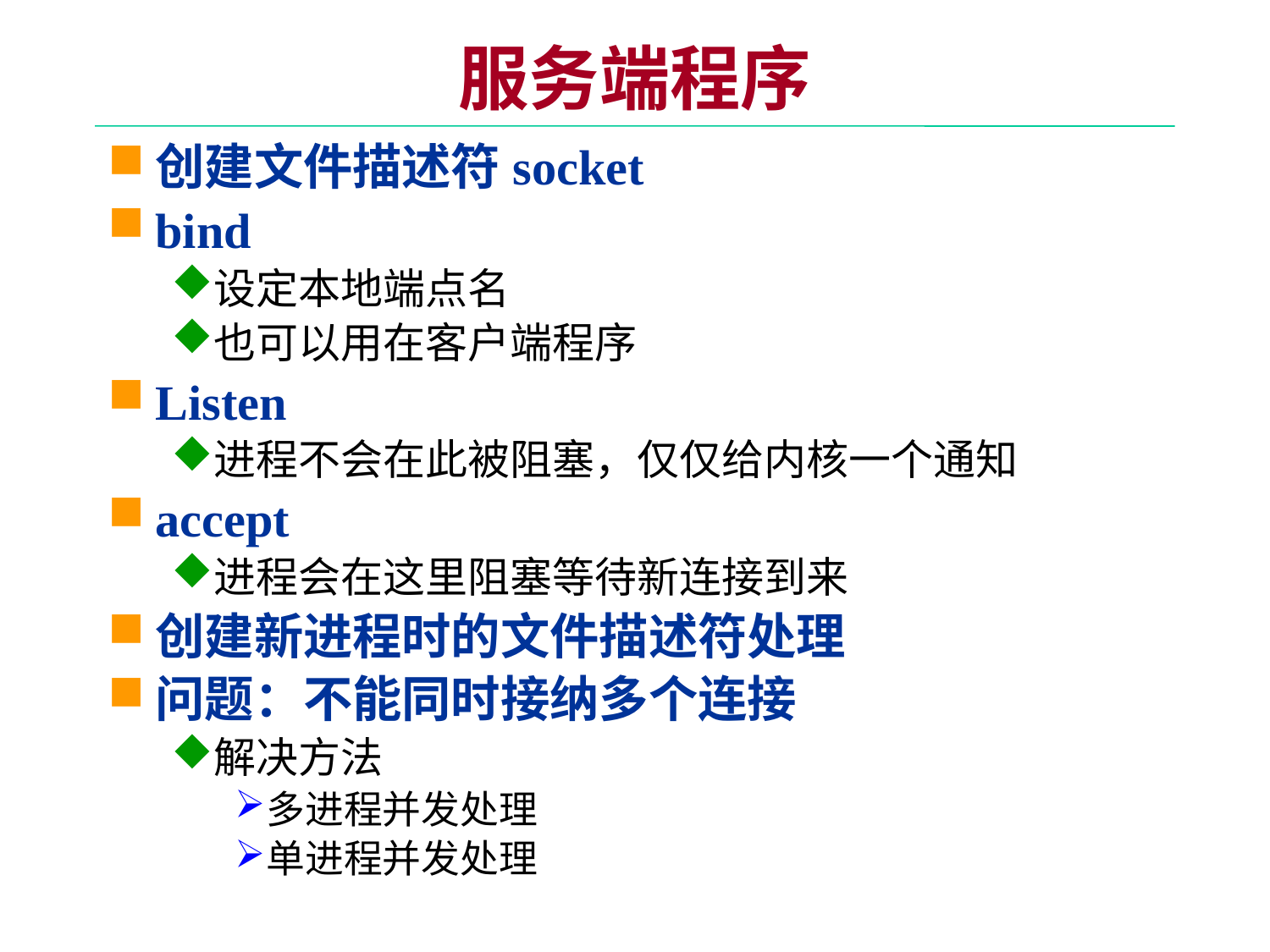

# 服务端程序
创建文件描述符socket
bind
设定本地端点名
也可以用在客户端程序
Listen
进程不会在此被阻塞，仅仅给内核一个通知
accept
进程会在这里阻塞等待新连接到来
创建新进程时的文件描述符处理
问题：不能同时接纳多个连接
解决方法
多进程并发处理
单进程并发处理